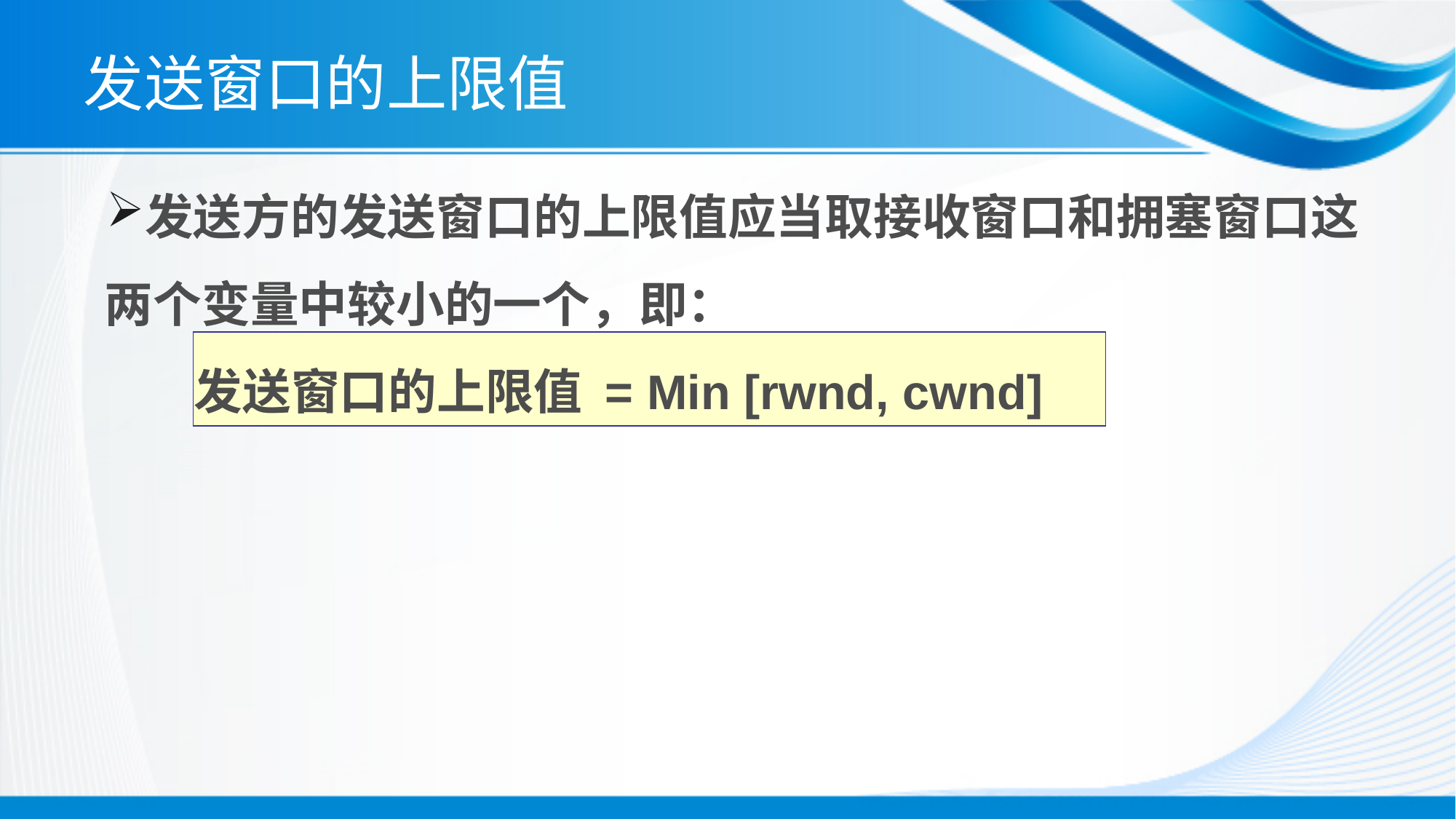

# 发送窗口的上限值
发送方的发送窗口的上限值应当取接收窗口和拥塞窗口这两个变量中较小的一个，即：
       发送窗口的上限值 = Min [rwnd, cwnd]